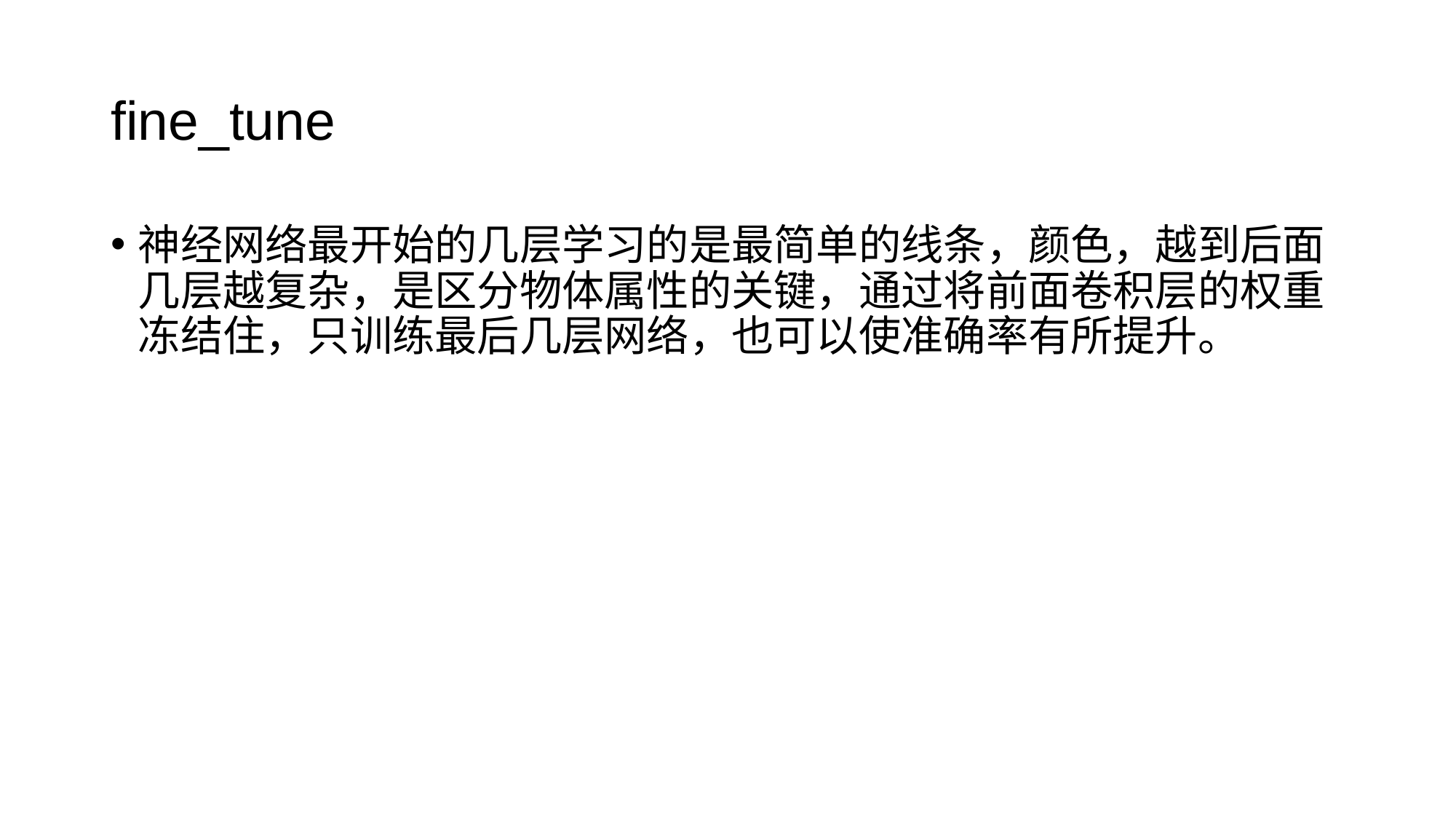

# fine_tune
神经网络最开始的几层学习的是最简单的线条，颜色，越到后面几层越复杂，是区分物体属性的关键，通过将前面卷积层的权重冻结住，只训练最后几层网络，也可以使准确率有所提升。